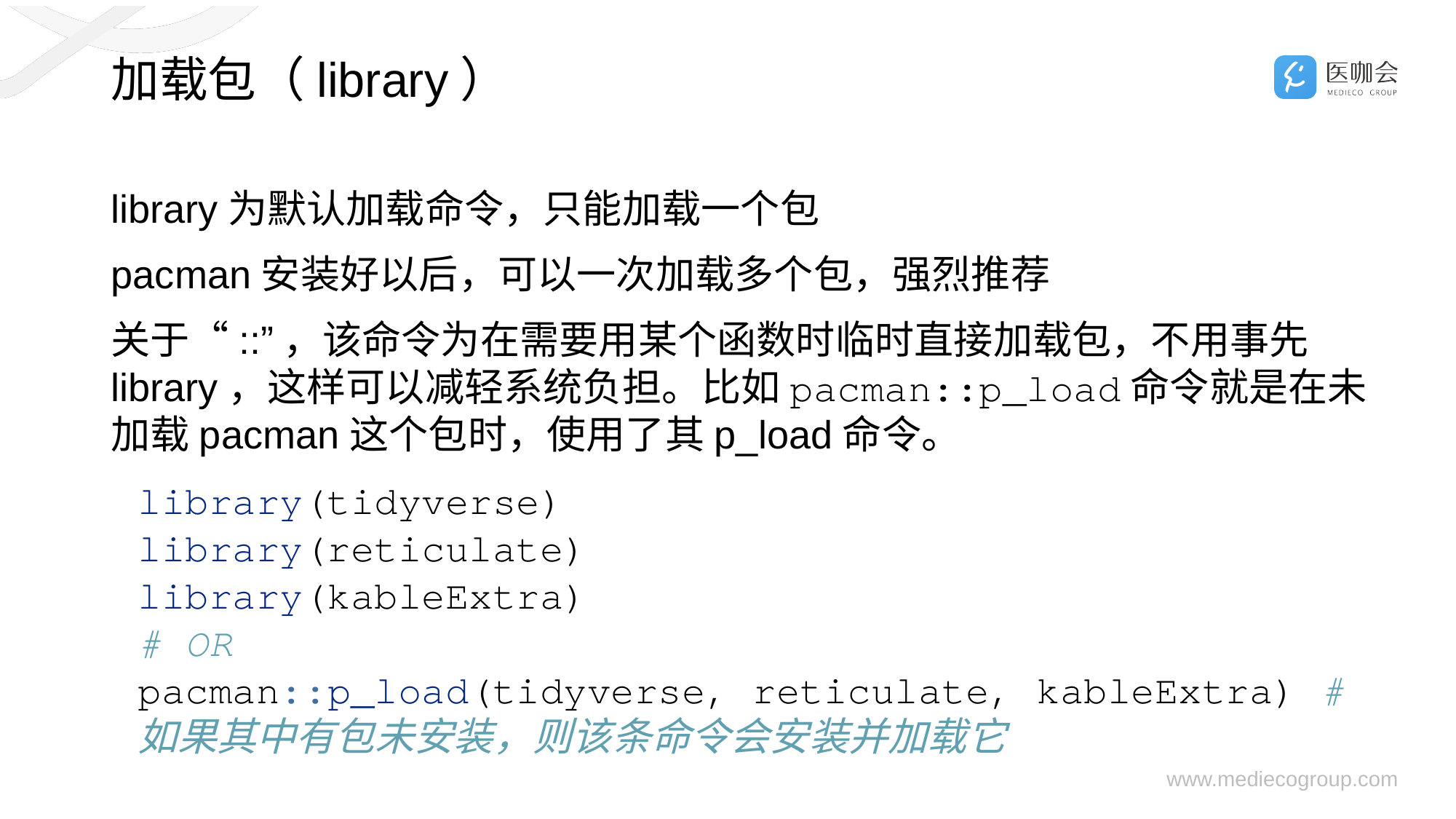

# 加载包（library）
library为默认加载命令，只能加载一个包
pacman安装好以后，可以一次加载多个包，强烈推荐
关于“::”，该命令为在需要用某个函数时临时直接加载包，不用事先library，这样可以减轻系统负担。比如pacman::p_load命令就是在未加载pacman这个包时，使用了其p_load命令。
library(tidyverse)
library(reticulate)
library(kableExtra)
# OR
pacman::p_load(tidyverse, reticulate, kableExtra) # 如果其中有包未安装，则该条命令会安装并加载它